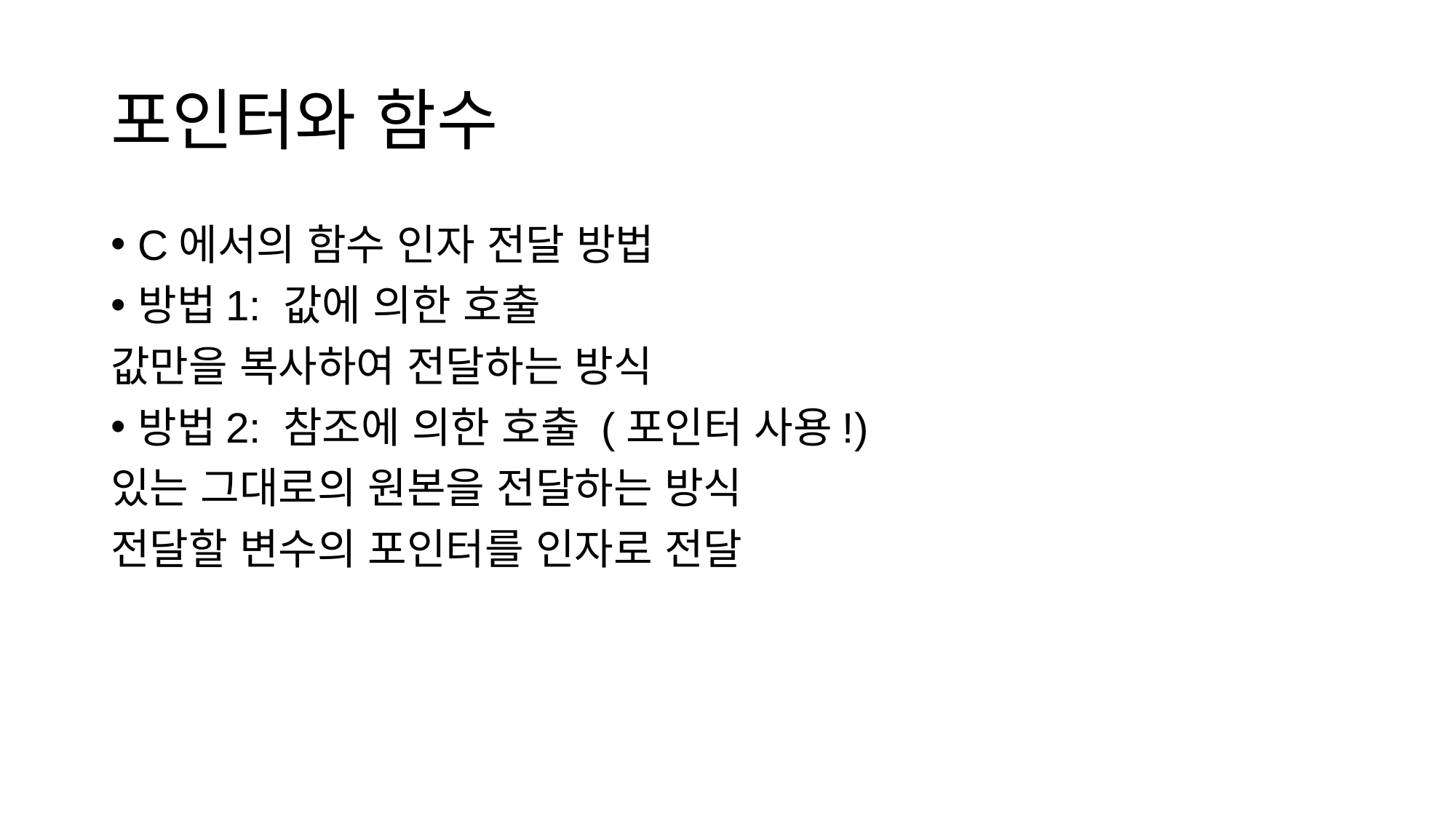

포인터와 함수
C에서의 함수 인자 전달 방법
방법1: 값에 의한 호출
값만을 복사하여 전달하는 방식
방법2: 참조에 의한 호출 (포인터 사용!)
있는 그대로의 원본을 전달하는 방식
전달할 변수의 포인터를 인자로 전달